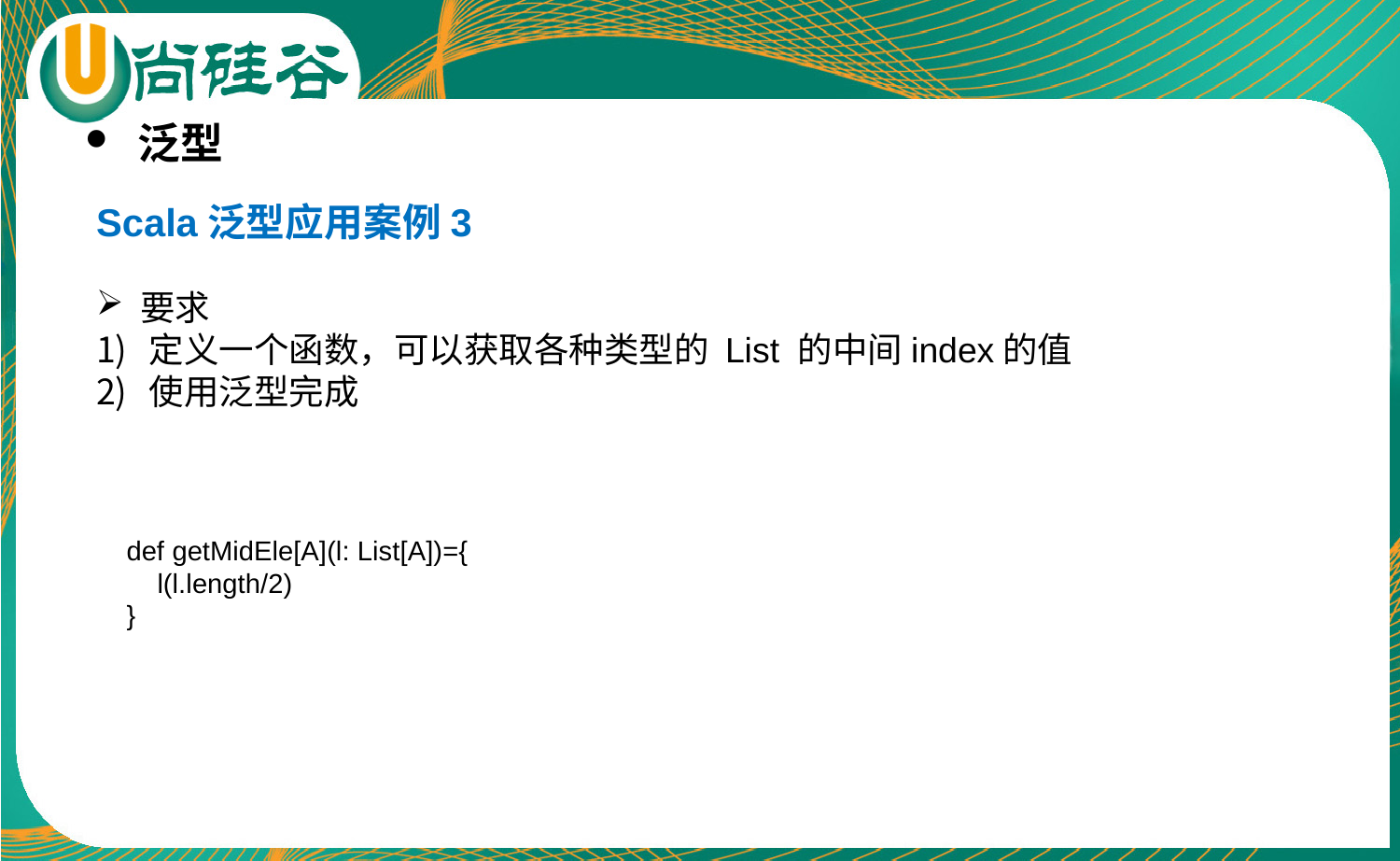

泛型

Scala泛型应用案例3

要求
定义一个函数，可以获取各种类型的 List 的中间index的值
使用泛型完成

def getMidEle[A](l: List[A])={
    l(l.length/2)
}